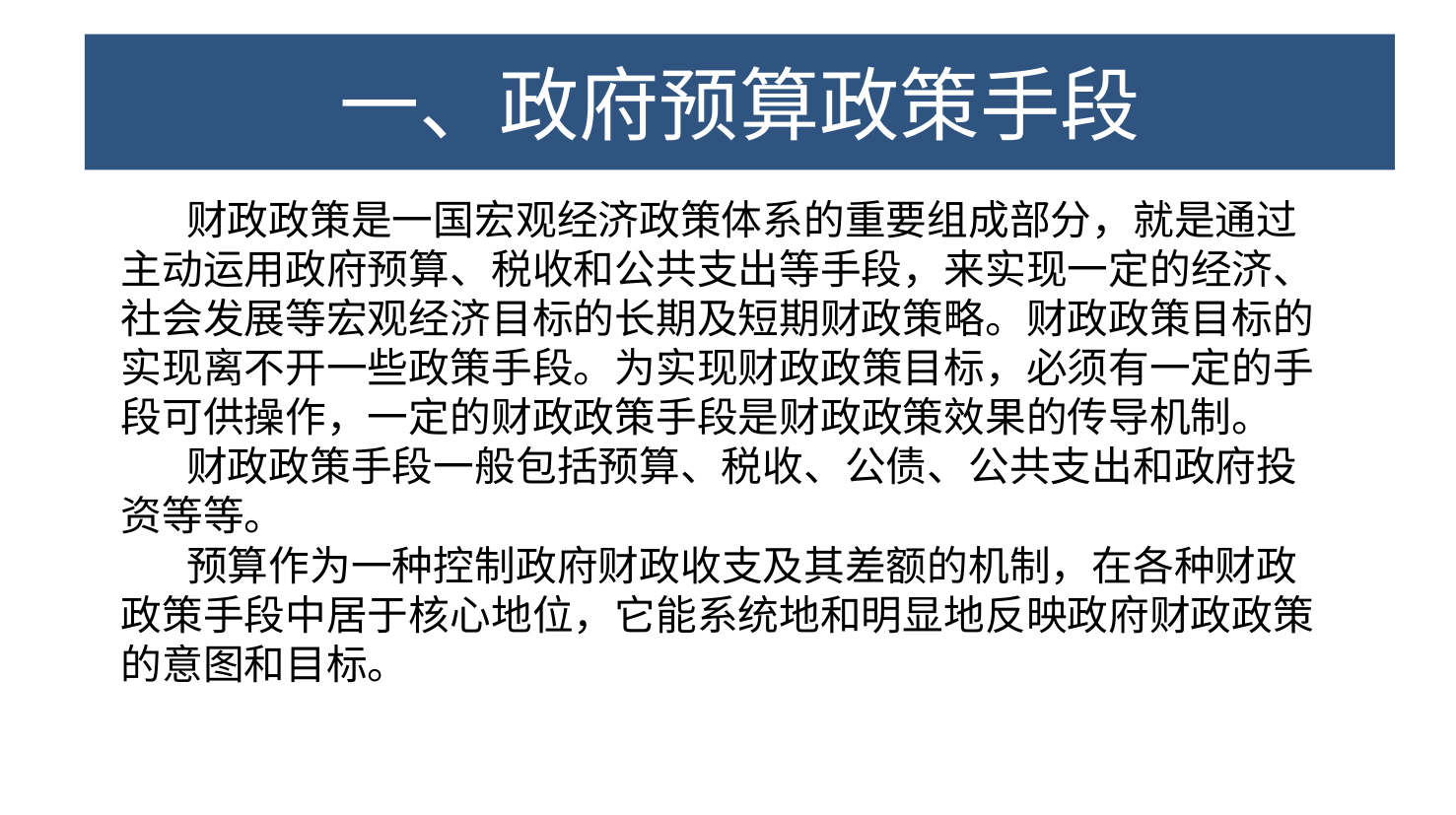

一、预算政策手段
一、政府预算政策手段
财政政策是一国宏观经济政策体系的重要组成部分，就是通过主动运用政府预算、税收和公共支出等手段，来实现一定的经济、社会发展等宏观经济目标的长期及短期财政策略。财政政策目标的实现离不开一些政策手段。为实现财政政策目标，必须有一定的手段可供操作，一定的财政政策手段是财政政策效果的传导机制。
财政政策手段一般包括预算、税收、公债、公共支出和政府投资等等。
预算作为一种控制政府财政收支及其差额的机制，在各种财政政策手段中居于核心地位，它能系统地和明显地反映政府财政政策的意图和目标。